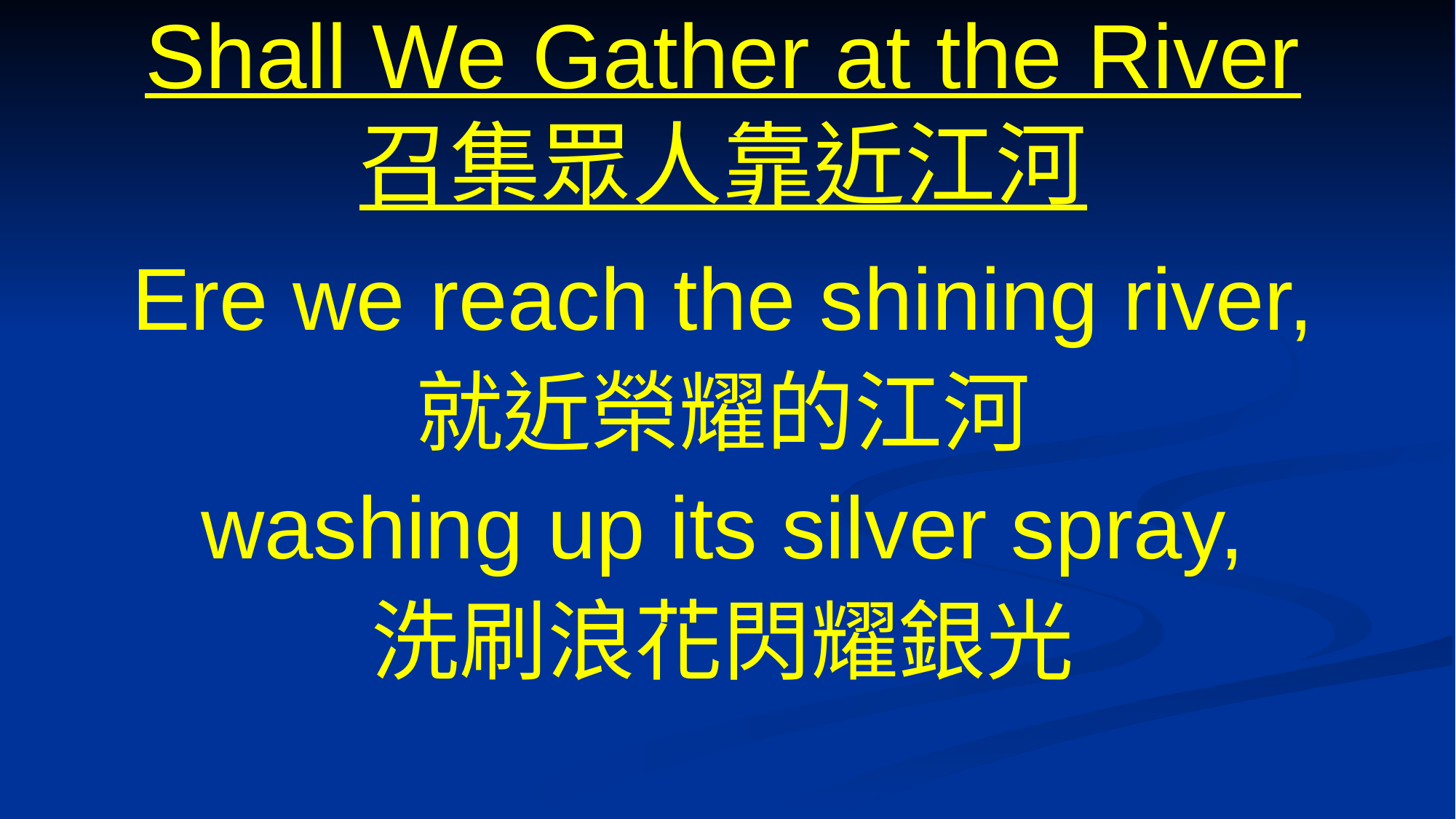

# Shall We Gather at the River 召集眾人靠近江河
Ere we reach the shining river,
就近榮耀的江河
washing up its silver spray,
洗刷浪花閃耀銀光